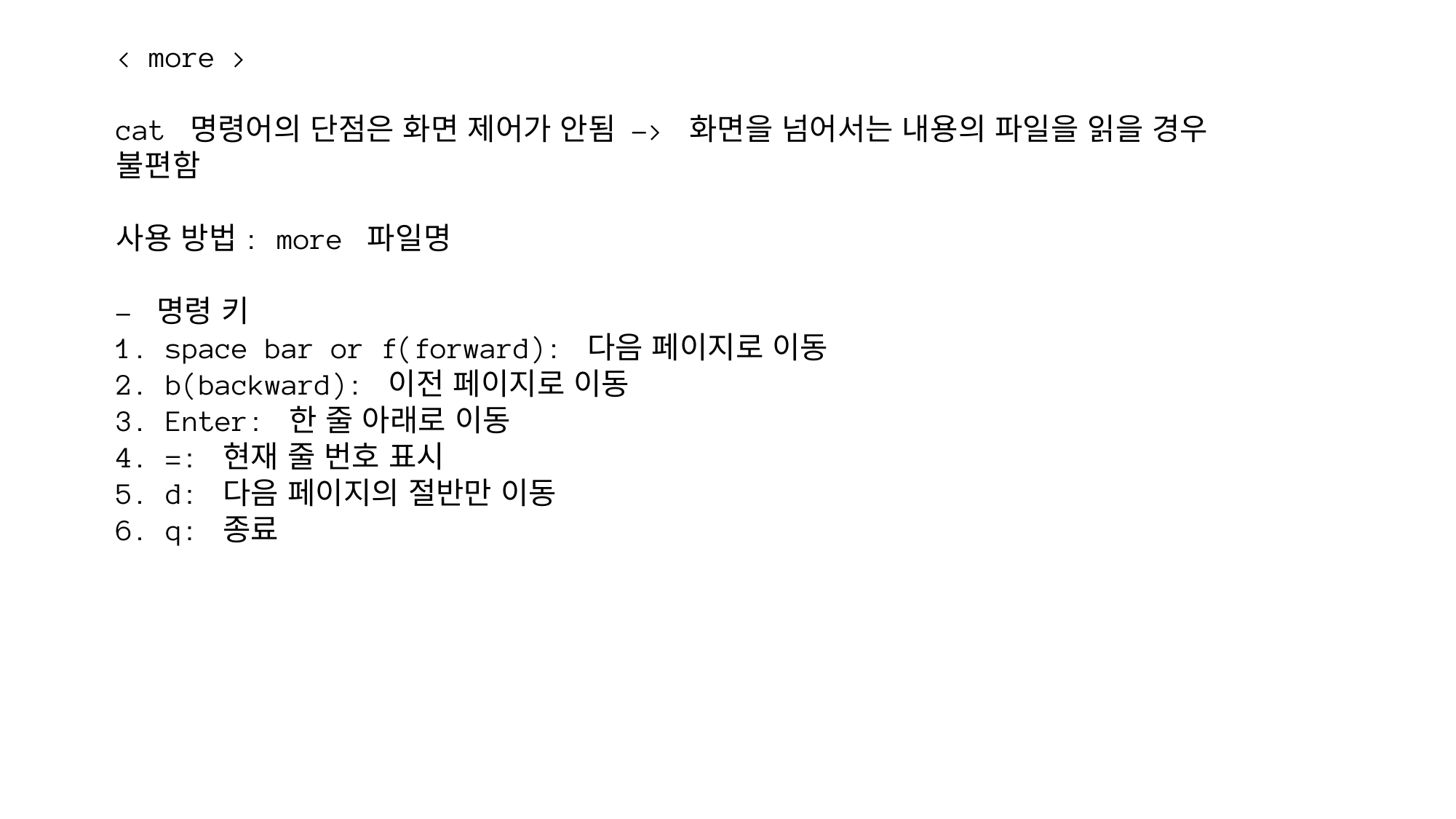

< more >

cat 명령어의 단점은 화면 제어가 안됨 -> 화면을 넘어서는 내용의 파일을 읽을 경우
불편함

사용 방법: more 파일명

- 명령 키
1. space bar or f(forward): 다음 페이지로 이동
2. b(backward): 이전 페이지로 이동
3. Enter: 한 줄 아래로 이동
4. =: 현재 줄 번호 표시
5. d: 다음 페이지의 절반만 이동
6. q: 종료